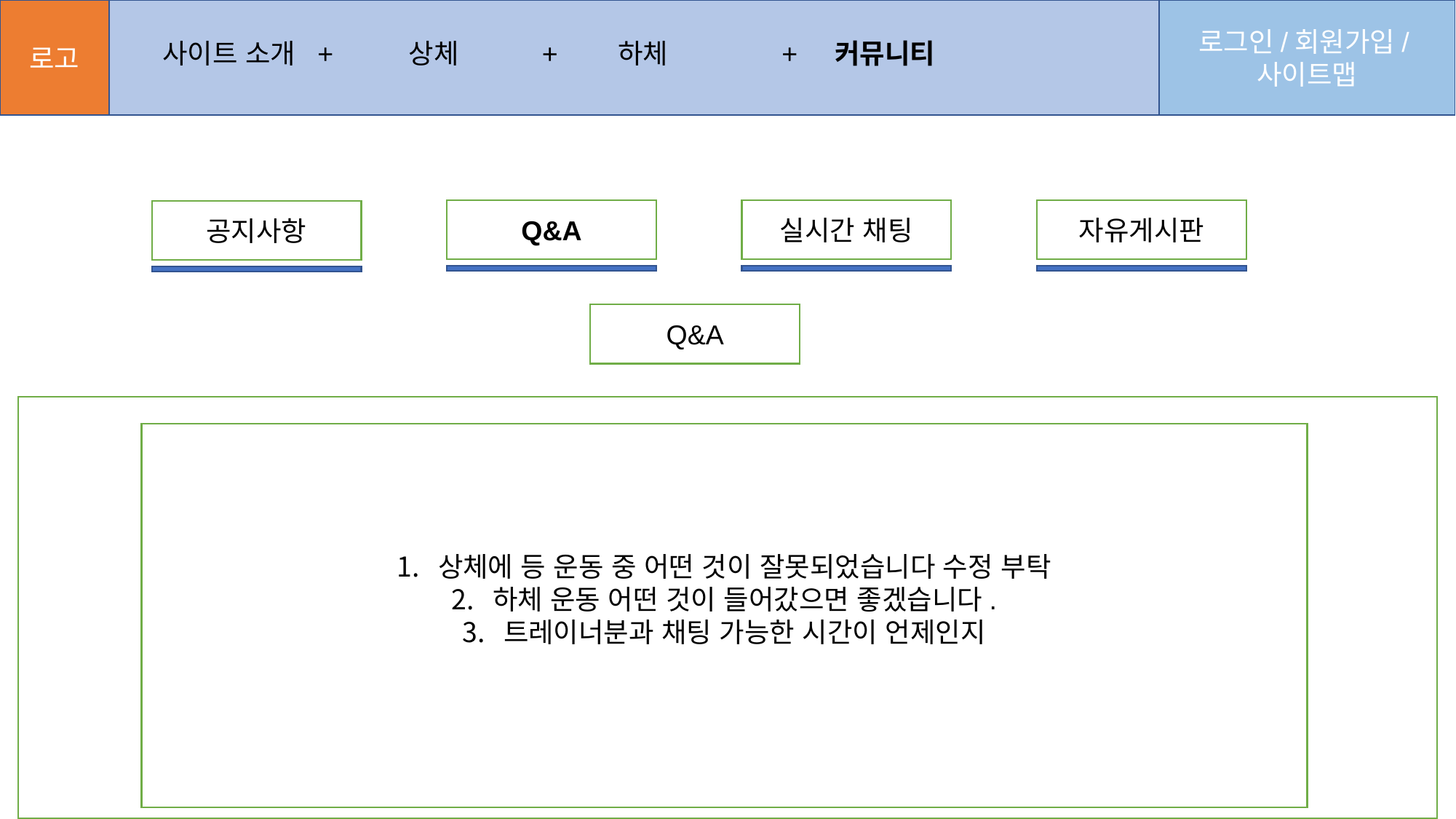

로고

로그인/회원가입/사이트맵
사이트 소개  +         상체          +       하체              +    커뮤니티
Q&A
실시간 채팅
자유게시판
공지사항

Q&A

상체에 등 운동 중 어떤 것이 잘못되었습니다 수정 부탁
하체 운동 어떤 것이 들어갔으면 좋겠습니다.
트레이너분과 채팅 가능한 시간이 언제인지